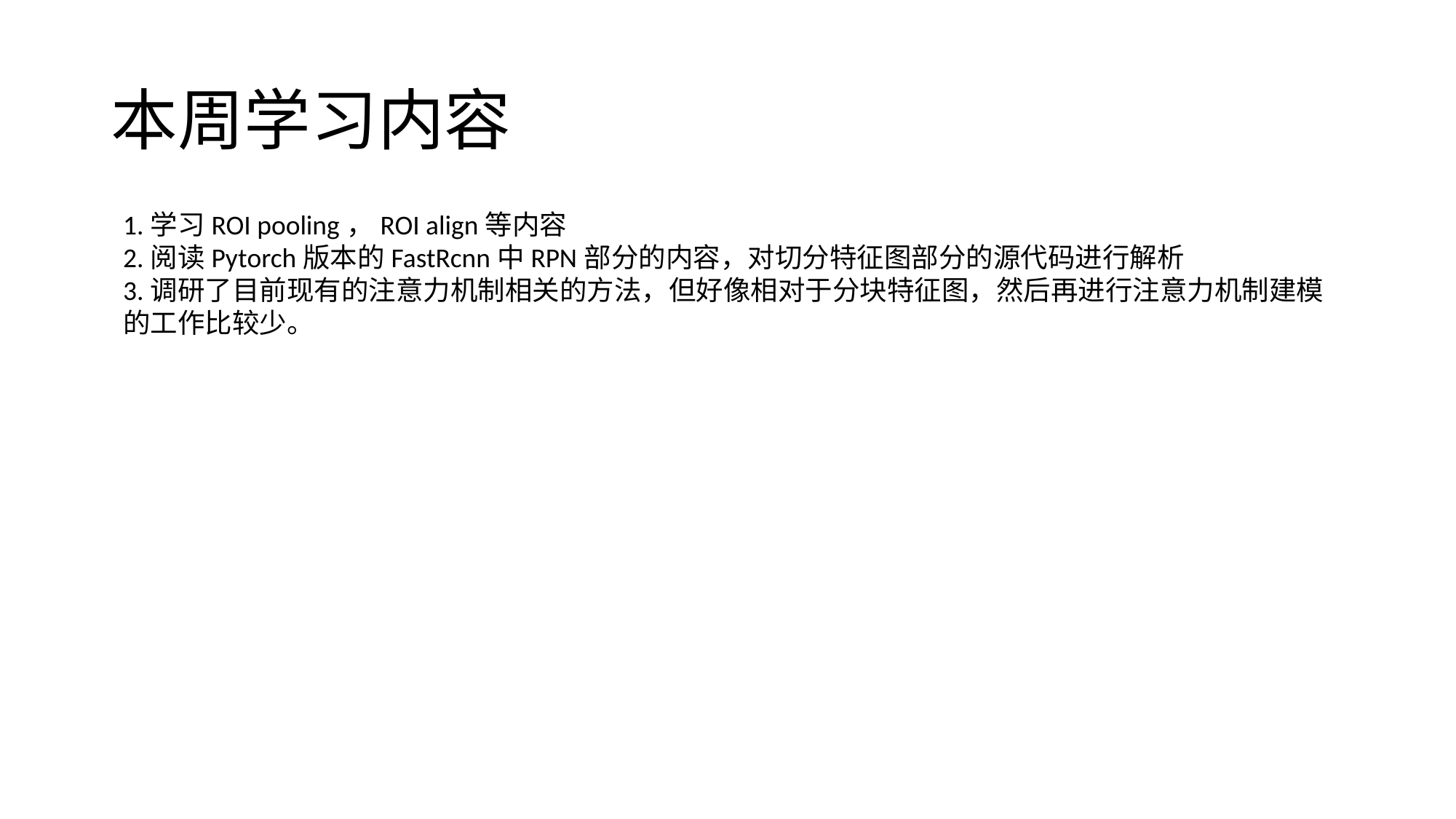

# 本周学习内容
1.学习ROI pooling，ROI align等内容
2.阅读Pytorch版本的FastRcnn中RPN部分的内容，对切分特征图部分的源代码进行解析
3.调研了目前现有的注意力机制相关的方法，但好像相对于分块特征图，然后再进行注意力机制建模的工作比较少。